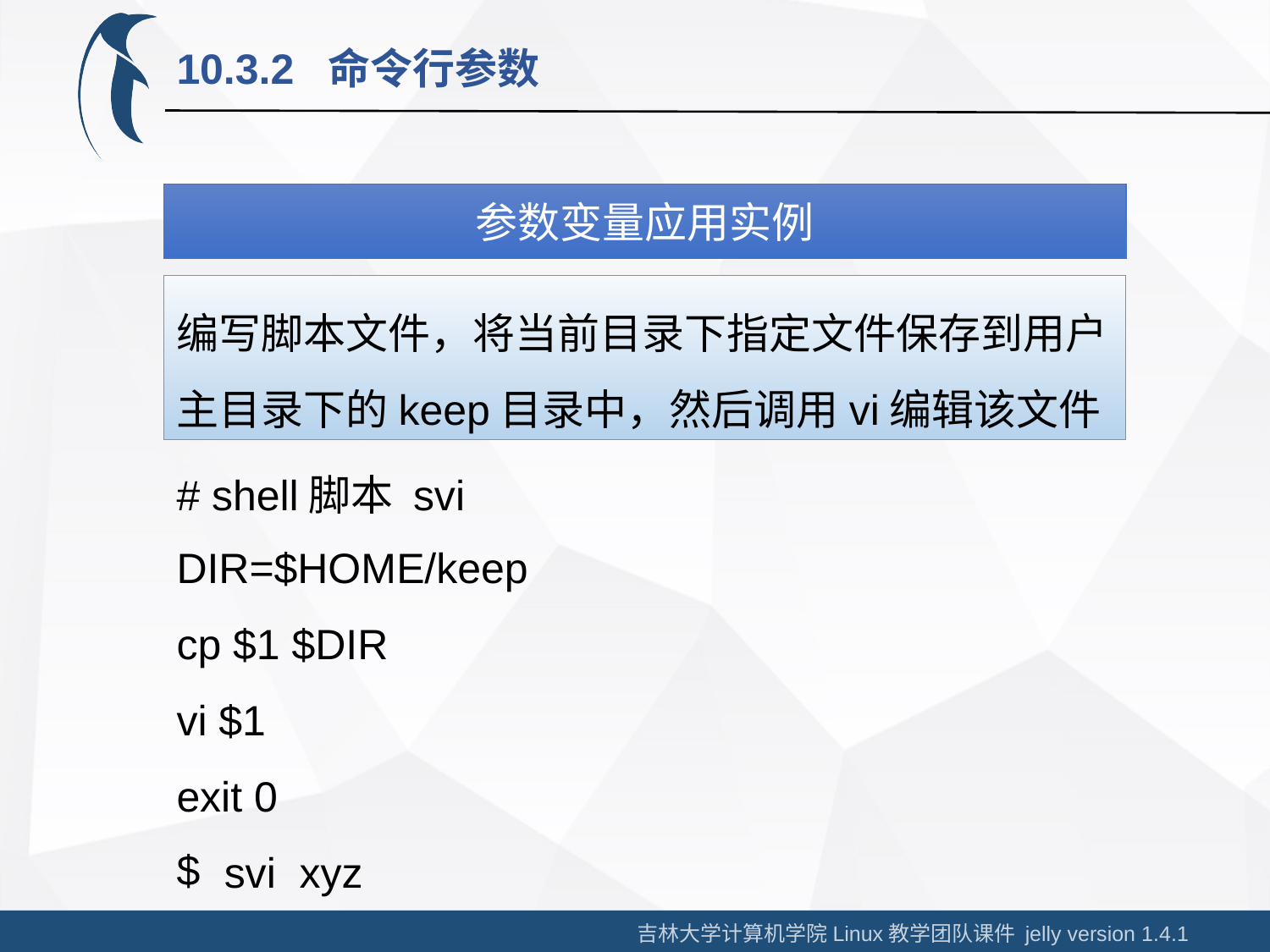

10.3.2  命令行参数
参数变量应用实例
编写脚本文件，将当前目录下指定文件保存到用户主目录下的keep目录中，然后调用vi编辑该文件
# shell脚本 svi
DIR=$HOME/keep
cp $1 $DIR
vi $1
exit 0
svi  xyz